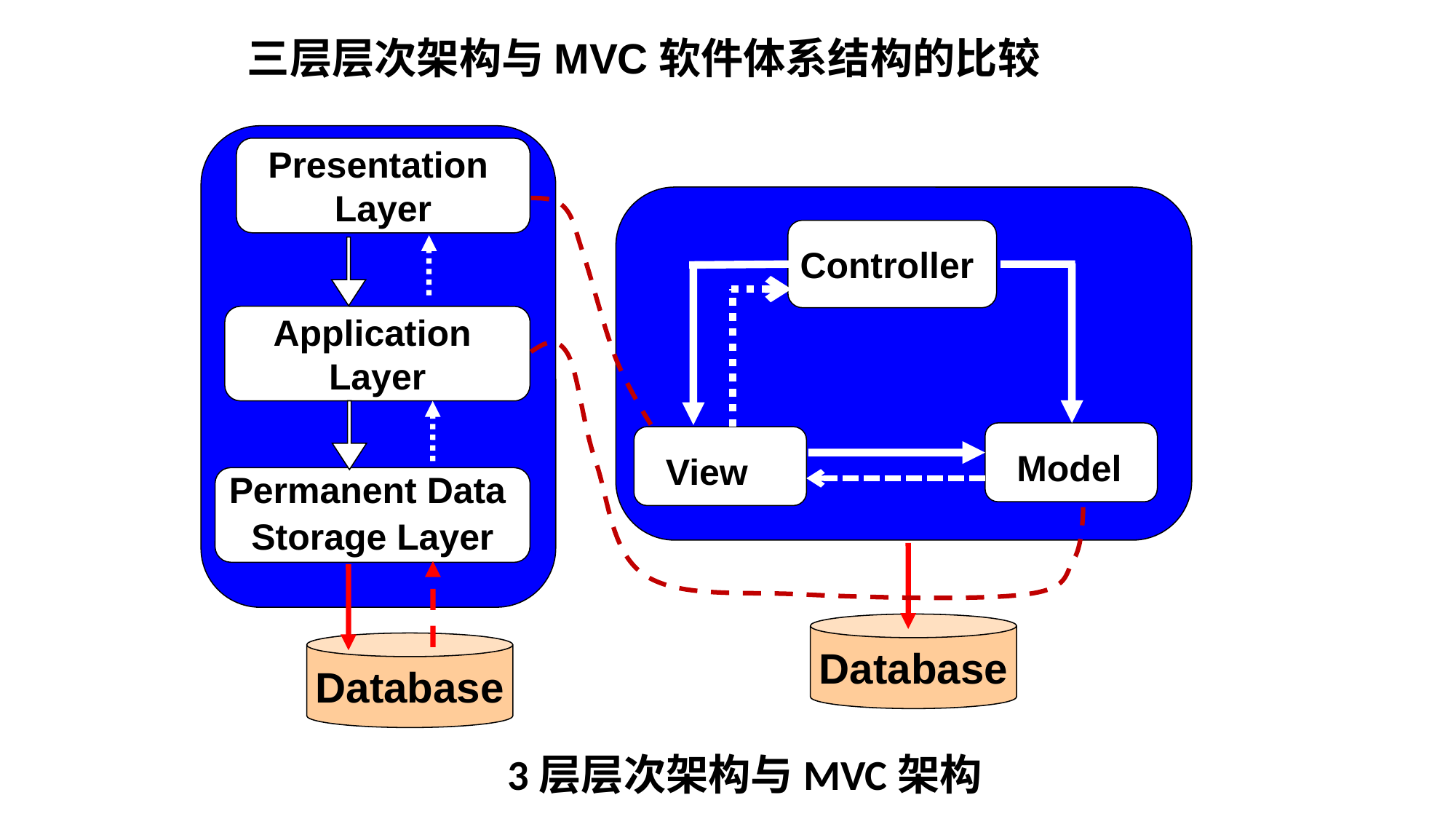

# 三层层次架构与MVC软件体系结构的比较

Presentation
Layer

           Controller

Application
Layer

  Model
  View

Permanent Data
Storage Layer

Database
Database
3层层次架构与MVC架构